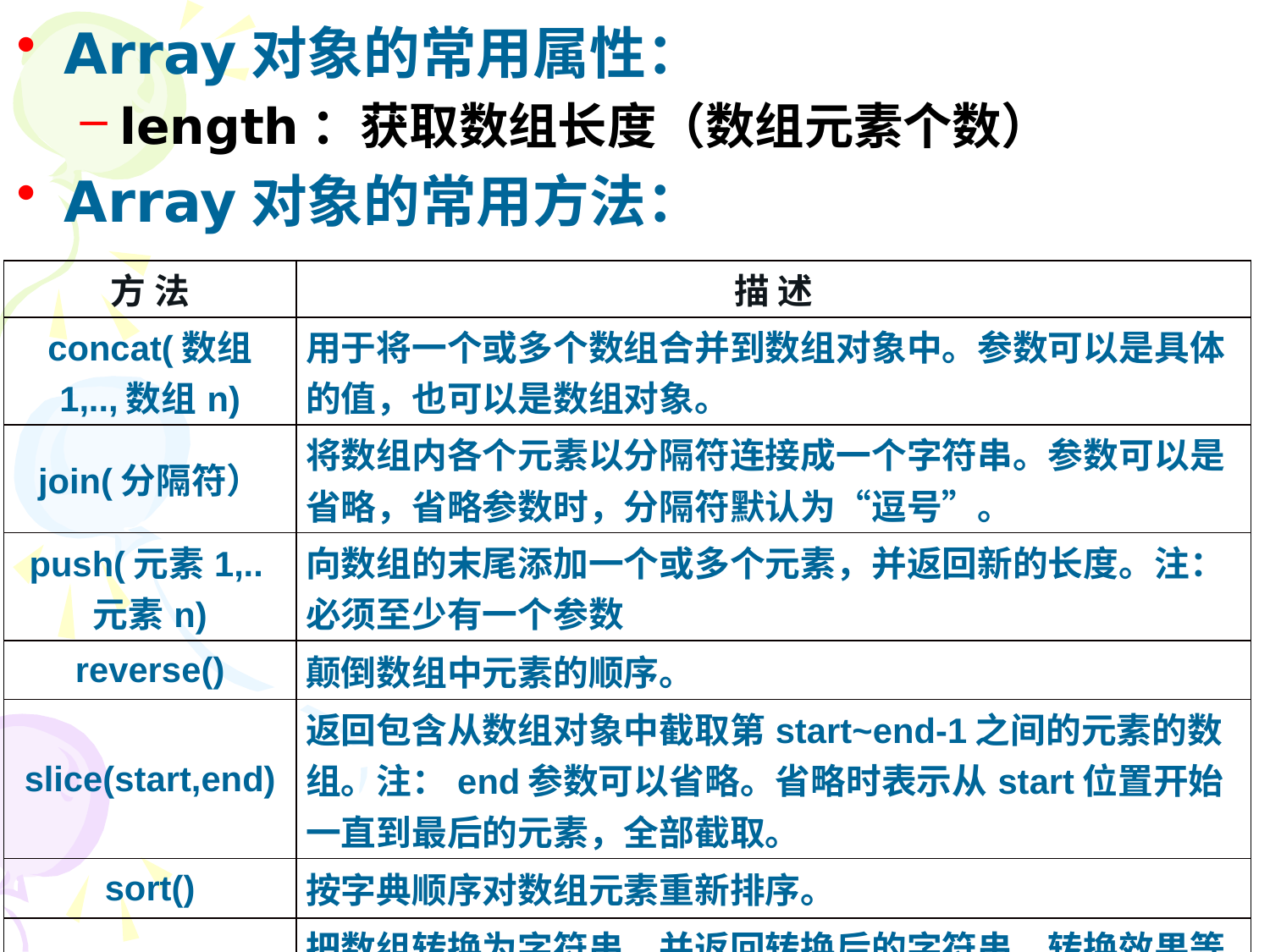

Array对象的常用属性：
length：获取数组长度（数组元素个数）
Array对象的常用方法：

| 方 法 | 描 述 |
| --- | --- |
| concat(数组1,..,数组n) | 用于将一个或多个数组合并到数组对象中。参数可以是具体的值，也可以是数组对象。 |
| join(分隔符） | 将数组内各个元素以分隔符连接成一个字符串。参数可以是省略，省略参数时，分隔符默认为“逗号”。 |
| push(元素1,..元素n) | 向数组的末尾添加一个或多个元素，并返回新的长度。注：必须至少有一个参数 |
| reverse() | 颠倒数组中元素的顺序。 |
| slice(start,end) | 返回包含从数组对象中截取第start~end-1之间的元素的数组。注：end参数可以省略。省略时表示从start位置开始一直到最后的元素，全部截取。 |
| sort() | 按字典顺序对数组元素重新排序。 |
| toString() | 把数组转换为字符串，并返回转换后的字符串。转换效果等效于不带参数的join()。 |